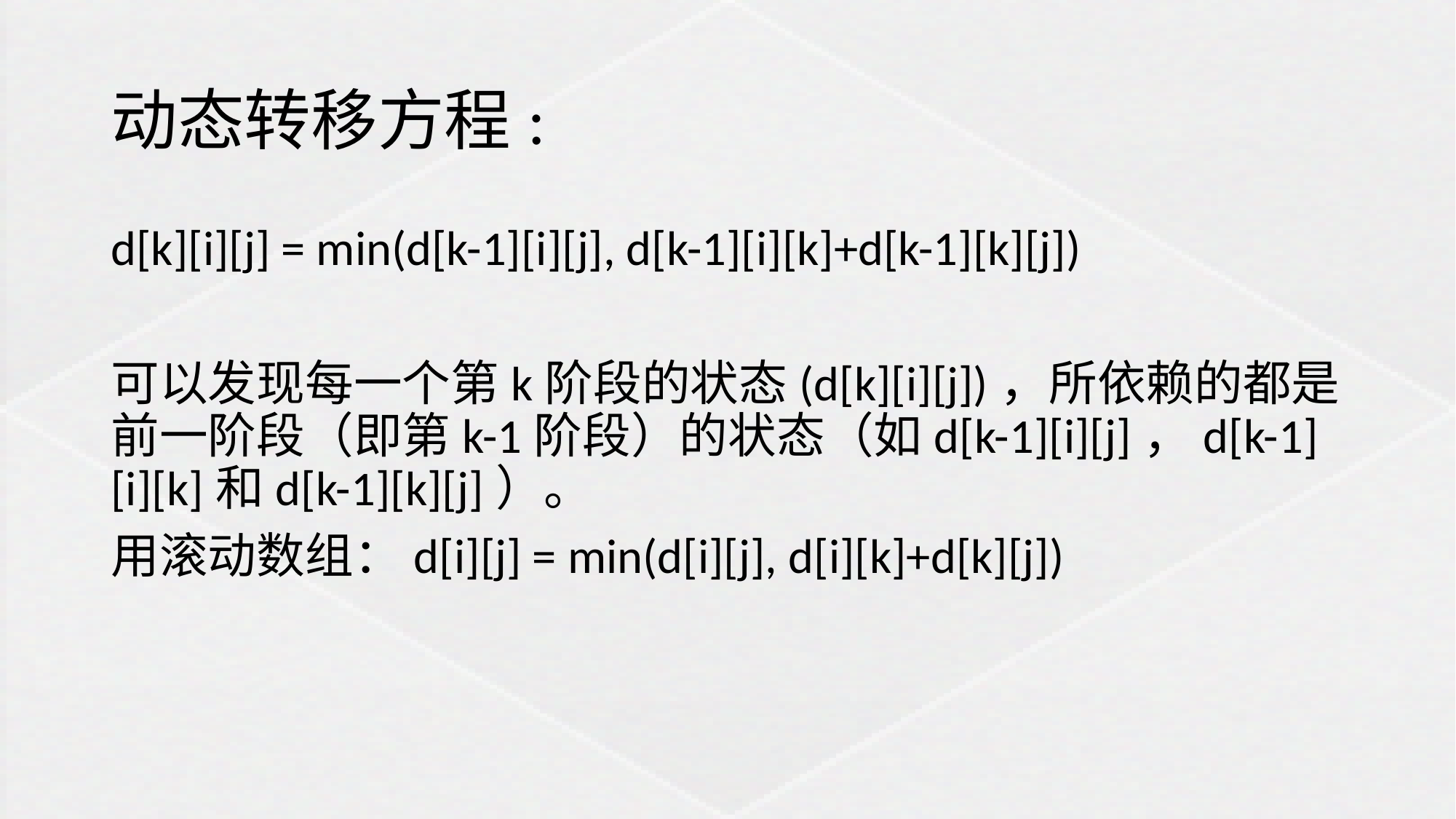

# 动态转移方程:
d[k][i][j] = min(d[k-1][i][j], d[k-1][i][k]+d[k-1][k][j])

可以发现每一个第k阶段的状态(d[k][i][j])，所依赖的都是前一阶段（即第k-1阶段）的状态（如d[k-1][i][j]，d[k-1][i][k]和d[k-1][k][j]）。
用滚动数组：d[i][j] = min(d[i][j], d[i][k]+d[k][j])